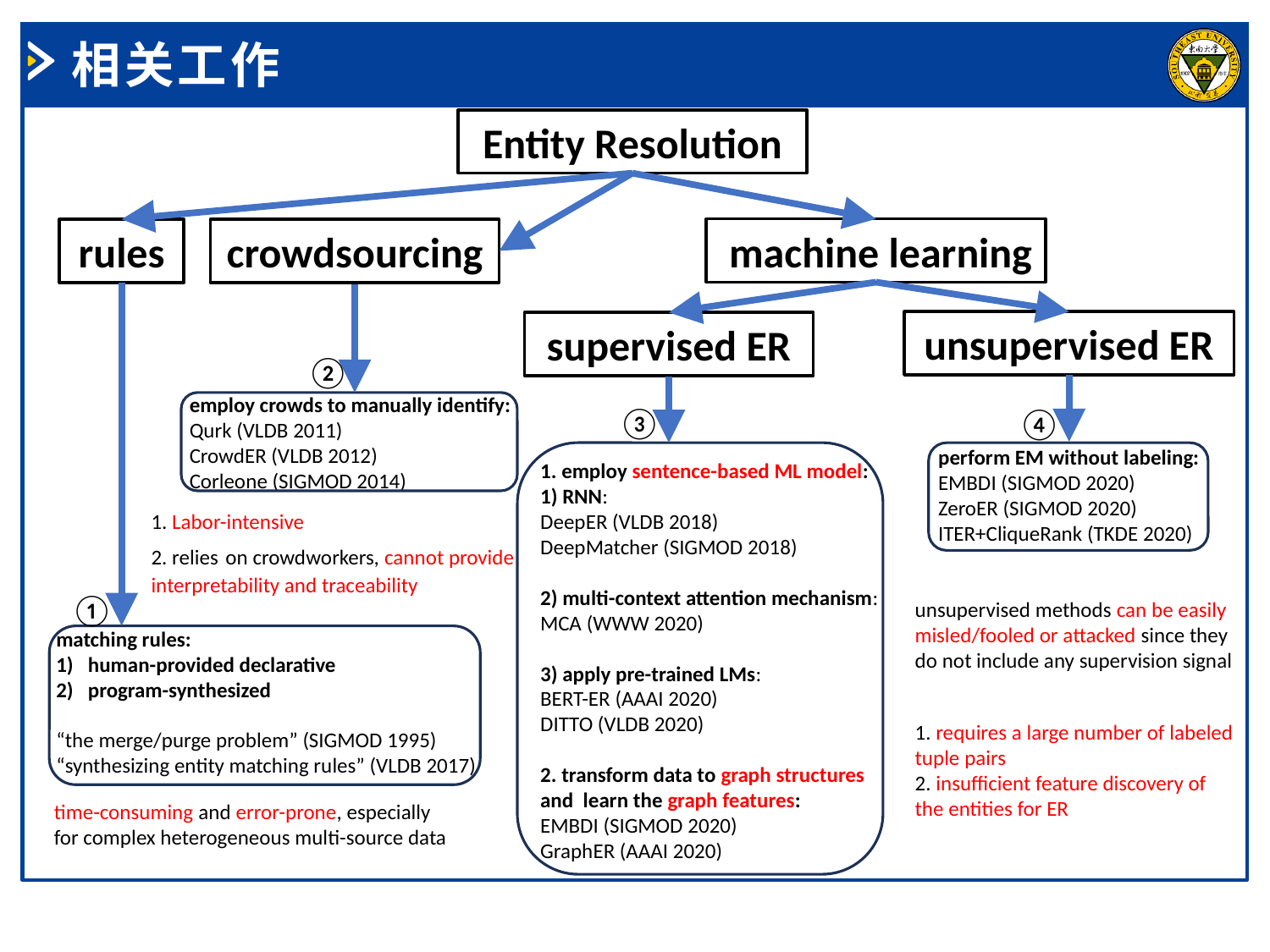

相关工作
Entity Resolution
 machine learning
rules
crowdsourcing
unsupervised ER
supervised ER
②
employ crowds to manually identify:
Qurk (VLDB 2011)
CrowdER (VLDB 2012)
Corleone (SIGMOD 2014)

③
④
perform EM without labeling:
EMBDI (SIGMOD 2020)
ZeroER (SIGMOD 2020)
ITER+CliqueRank (TKDE 2020)

1. employ sentence-based ML model:
1) RNN:
DeepER (VLDB 2018)
DeepMatcher (SIGMOD 2018)

2) multi-context attention mechanism:
MCA (WWW 2020)

3) apply pre-trained LMs:
BERT-ER (AAAI 2020)
DITTO (VLDB 2020)

2. transform data to graph structures and  learn the graph features:
EMBDI (SIGMOD 2020)
GraphER (AAAI 2020)
1. Labor-intensive
2. relies on crowdworkers, cannot provide
interpretability and traceability
①
unsupervised methods can be easily misled/fooled or attacked since they
do not include any supervision signal
matching rules:
human-provided declarative
program-synthesized

“the merge/purge problem” (SIGMOD 1995)
“synthesizing entity matching rules” (VLDB 2017)

1. requires a large number of labeled
tuple pairs
2. insufficient feature discovery of the entities for ER
time-consuming and error-prone, especially for complex heterogeneous multi-source data
4